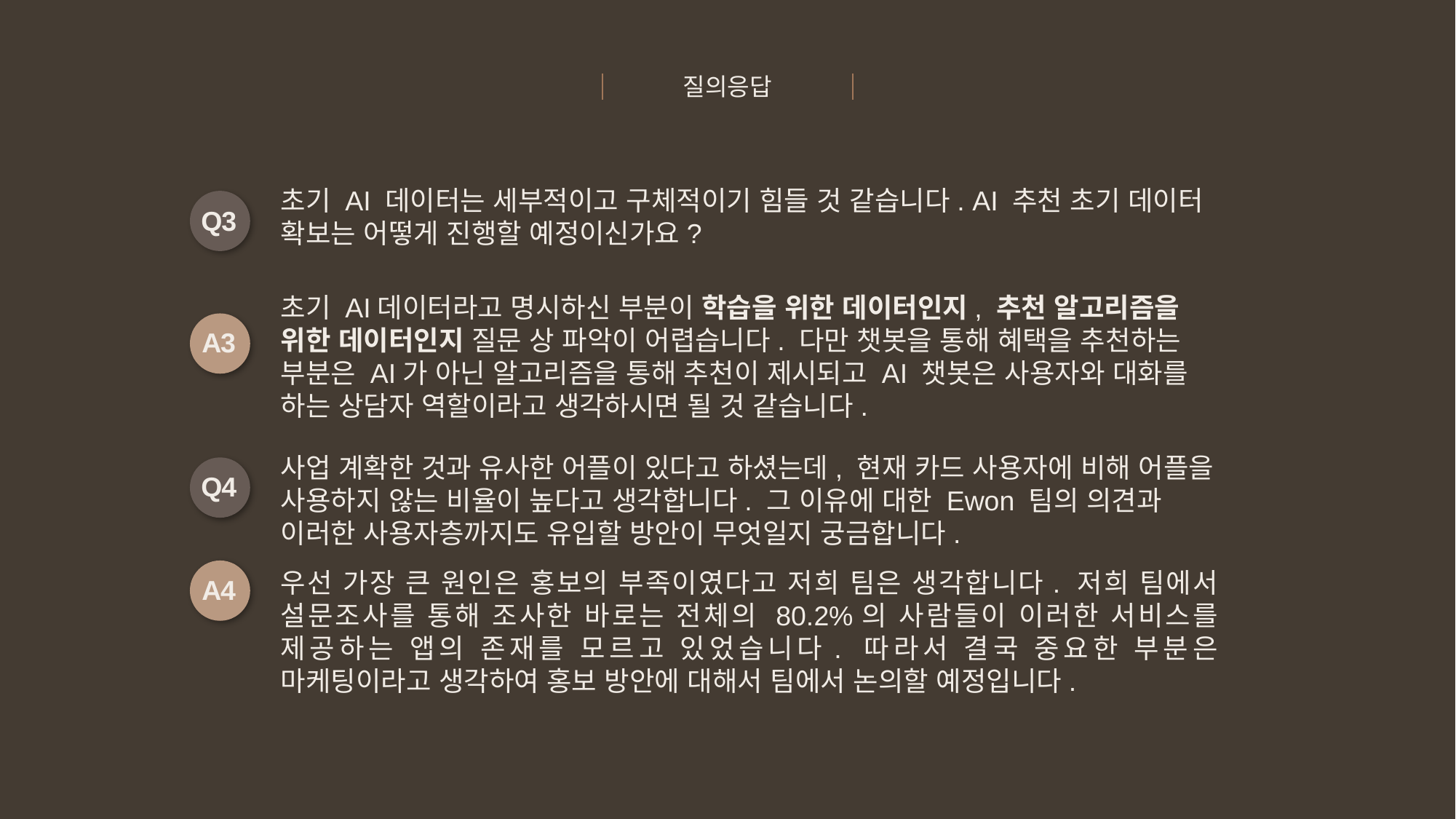

질의응답
초기 AI 데이터는 세부적이고 구체적이기 힘들 것 같습니다. AI 추천 초기 데이터 확보는 어떻게 진행할 예정이신가요?

Q3
초기 AI데이터라고 명시하신 부분이 학습을 위한 데이터인지, 추천 알고리즘을 위한 데이터인지 질문 상 파악이 어렵습니다. 다만 챗봇을 통해 혜택을 추천하는 부분은 AI가 아닌 알고리즘을 통해 추천이 제시되고 AI 챗봇은 사용자와 대화를 하는 상담자 역할이라고 생각하시면 될 것 같습니다.

A3
사업 계확한 것과 유사한 어플이 있다고 하셨는데, 현재 카드 사용자에 비해 어플을 사용하지 않는 비율이 높다고 생각합니다. 그 이유에 대한 Ewon 팀의 의견과 이러한 사용자층까지도 유입할 방안이 무엇일지 궁금합니다.

Q4

우선 가장 큰 원인은 홍보의 부족이였다고 저희 팀은 생각합니다. 저희 팀에서 설문조사를 통해 조사한 바로는 전체의 80.2%의 사람들이 이러한 서비스를 제공하는 앱의 존재를 모르고 있었습니다. 따라서 결국 중요한 부분은 마케팅이라고 생각하여 홍보 방안에 대해서 팀에서 논의할 예정입니다.
A4